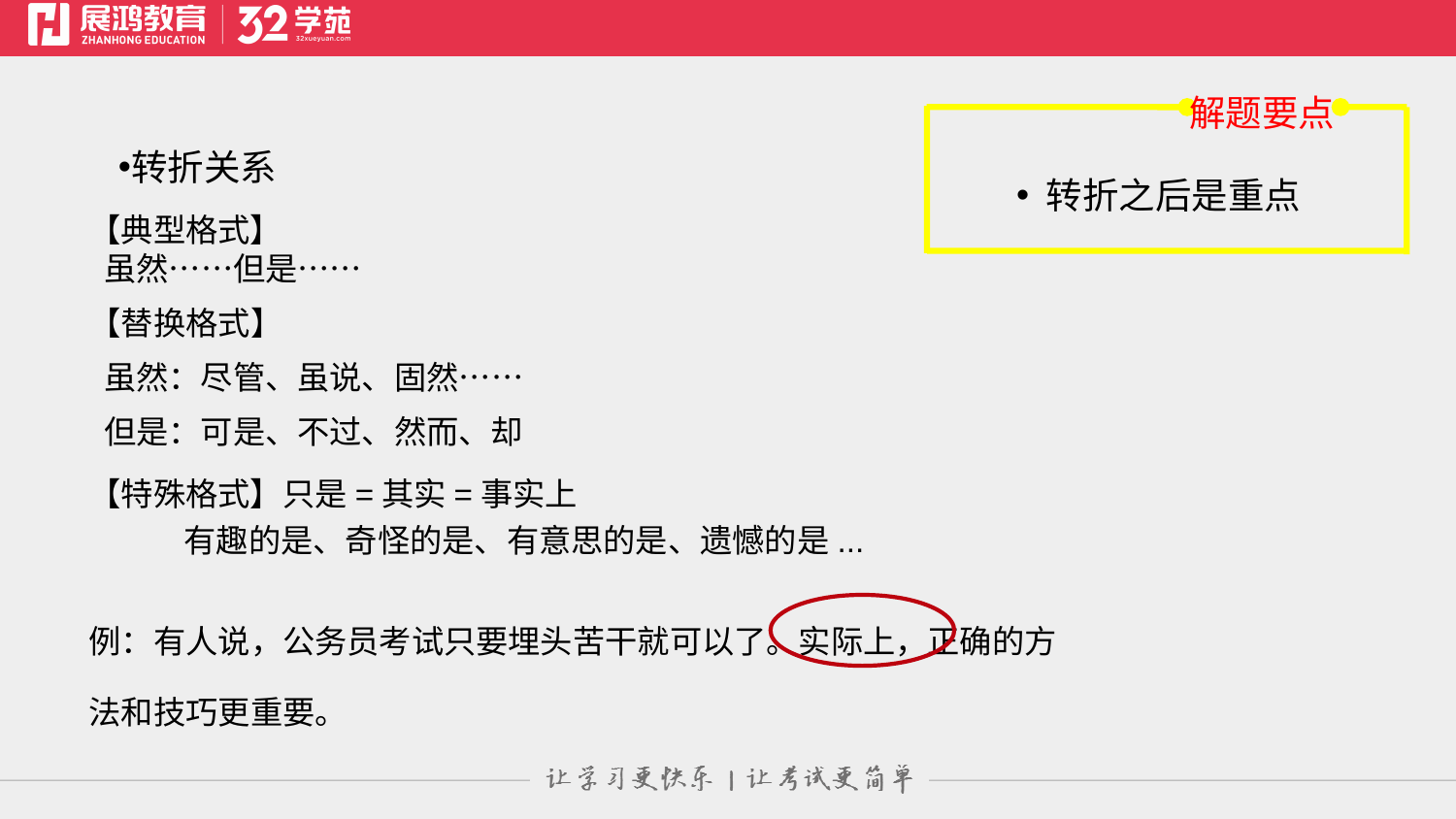

解题要点

转折关系
 转折之后是重点
【典型格式】
 虽然……但是……
【替换格式】
 虽然：尽管、虽说、固然……
 但是：可是、不过、然而、却
【特殊格式】只是=其实=事实上
            有趣的是、奇怪的是、有意思的是、遗憾的是...

例：有人说，公务员考试只要埋头苦干就可以了。实际上，正确的方法和技巧更重要。